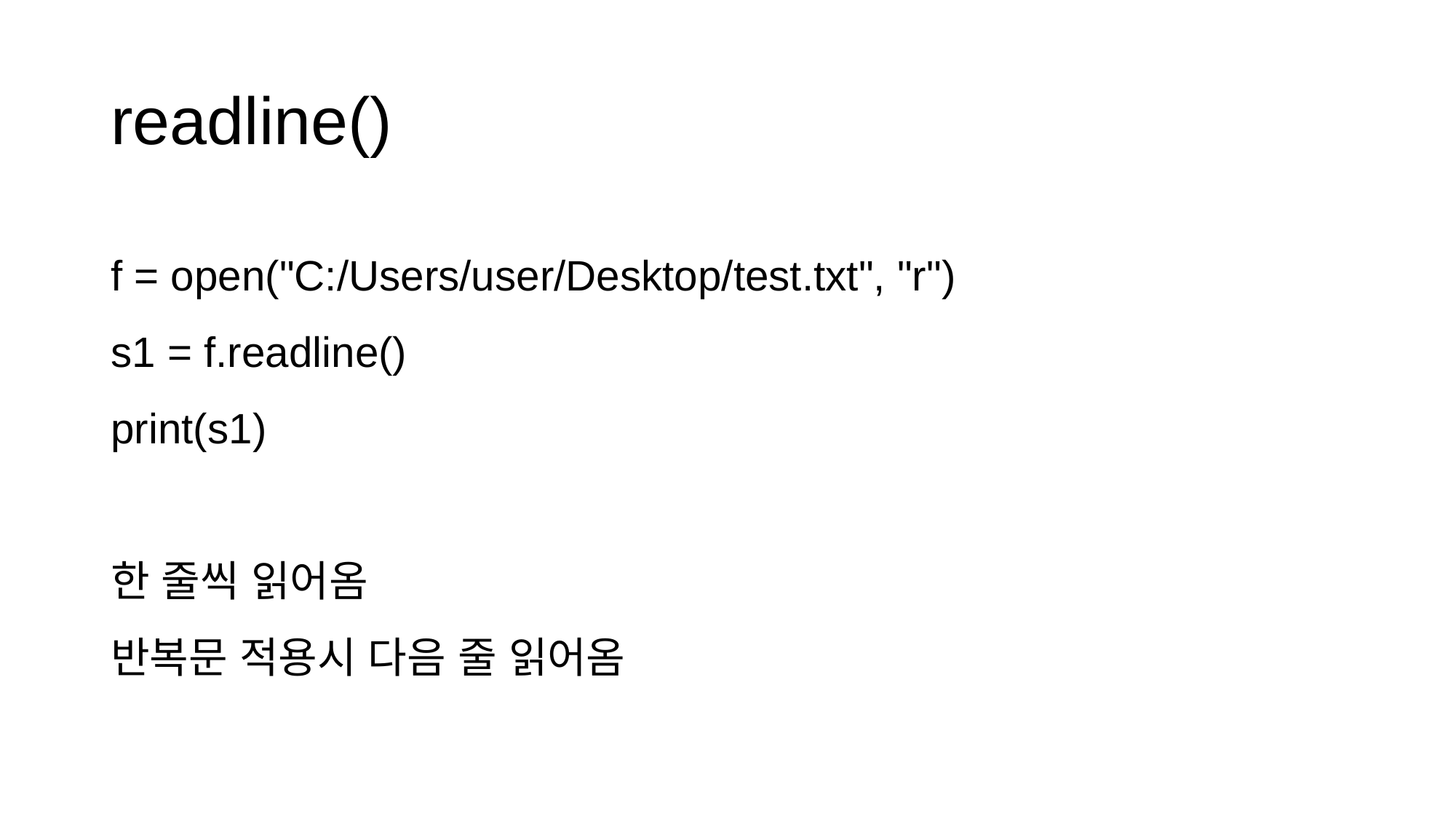

# readline()
f = open("C:/Users/user/Desktop/test.txt", "r")
s1 = f.readline()
print(s1)

한 줄씩 읽어옴
반복문 적용시 다음 줄 읽어옴